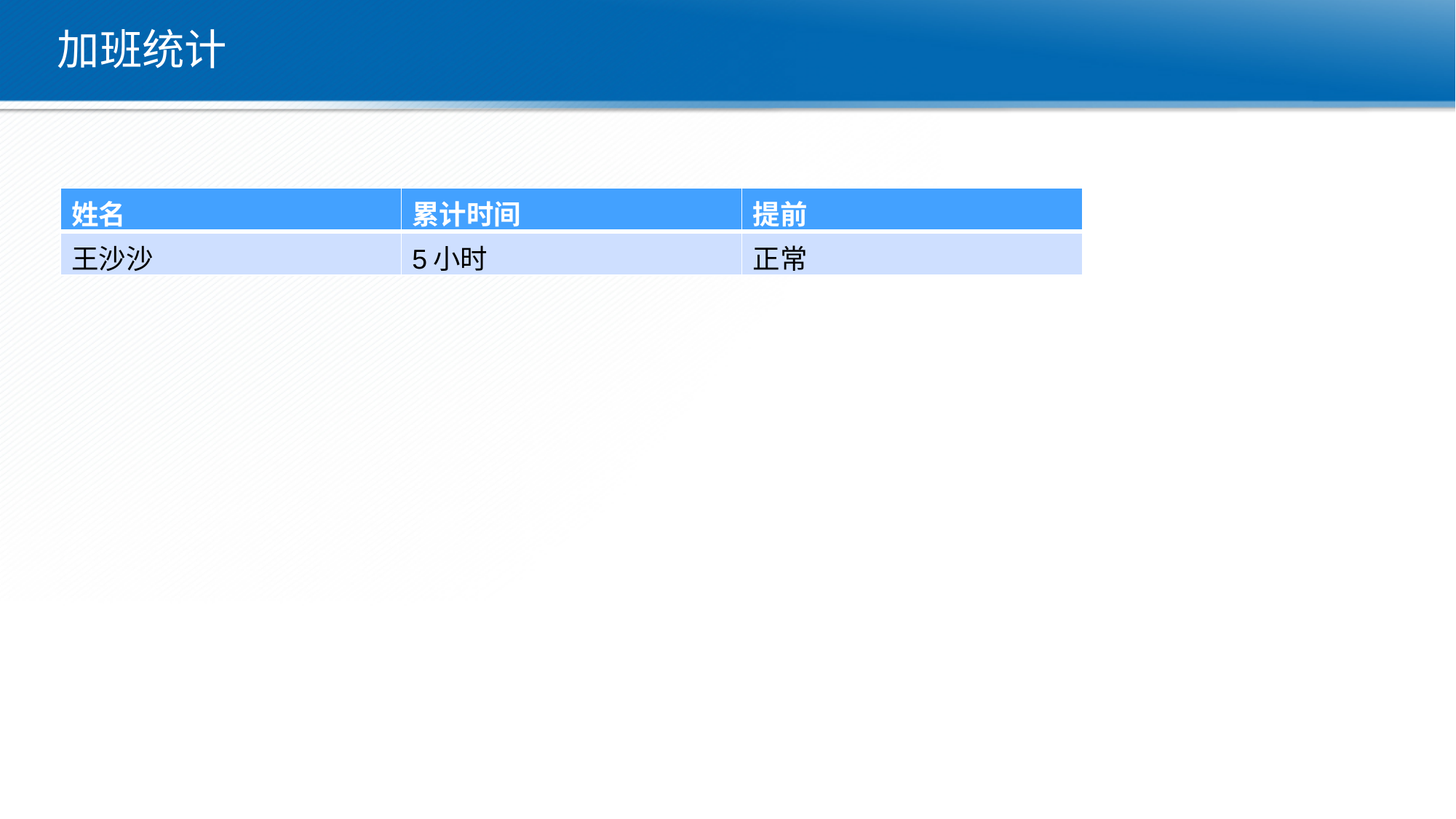

加班统计
| 姓名 | 累计时间 | 提前 |
| --- | --- | --- |
| 王沙沙 | 5小时 | 正常 |